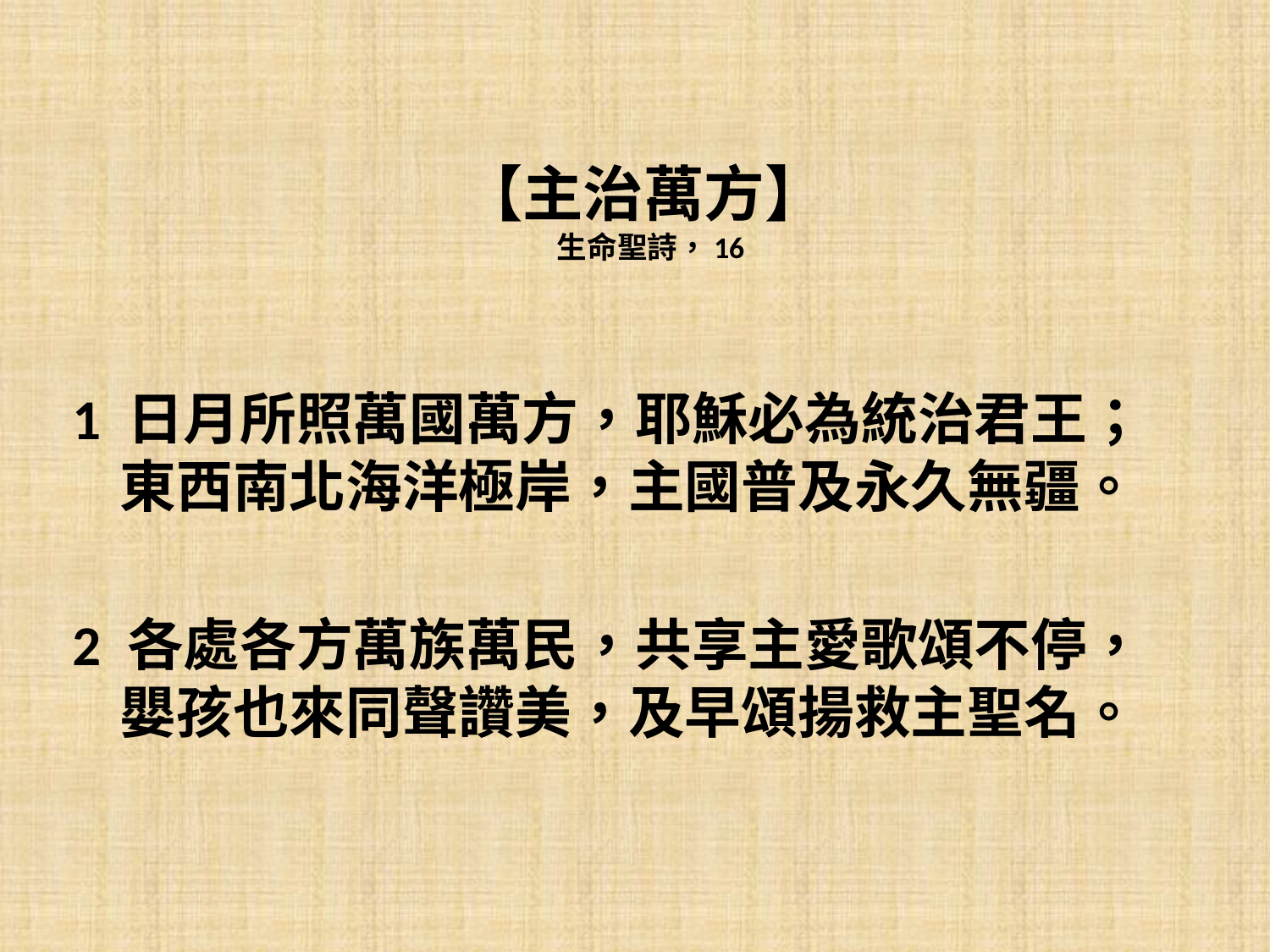

# 【主治萬方】 生命聖詩，16
1 日月所照萬國萬方，耶穌必為統治君王；
東西南北海洋極岸，主國普及永久無疆。

2 各處各方萬族萬民，共享主愛歌頌不停，
嬰孩也來同聲讚美，及早頌揚救主聖名。